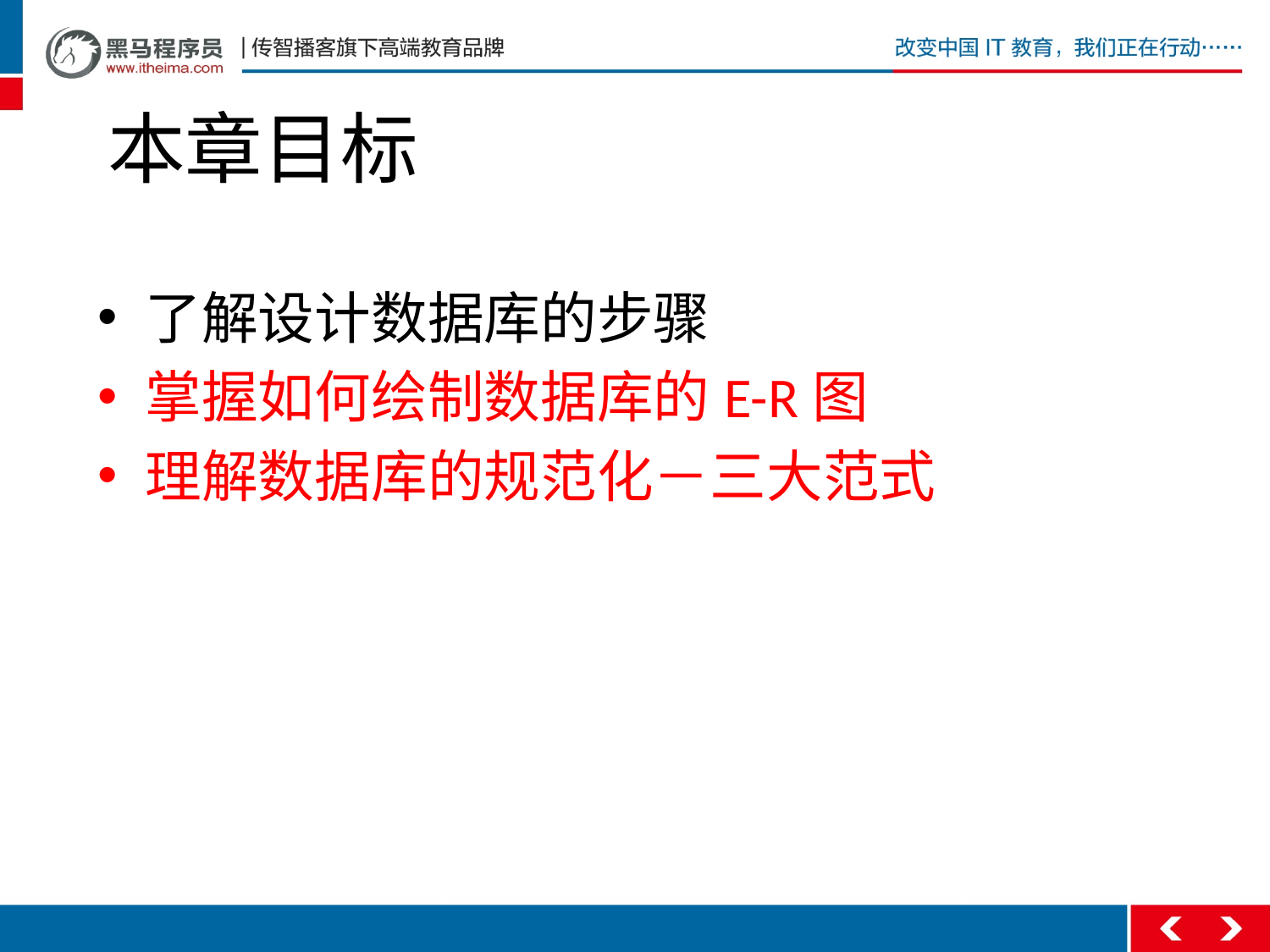

# 本章目标
了解设计数据库的步骤
掌握如何绘制数据库的E-R图
理解数据库的规范化－三大范式